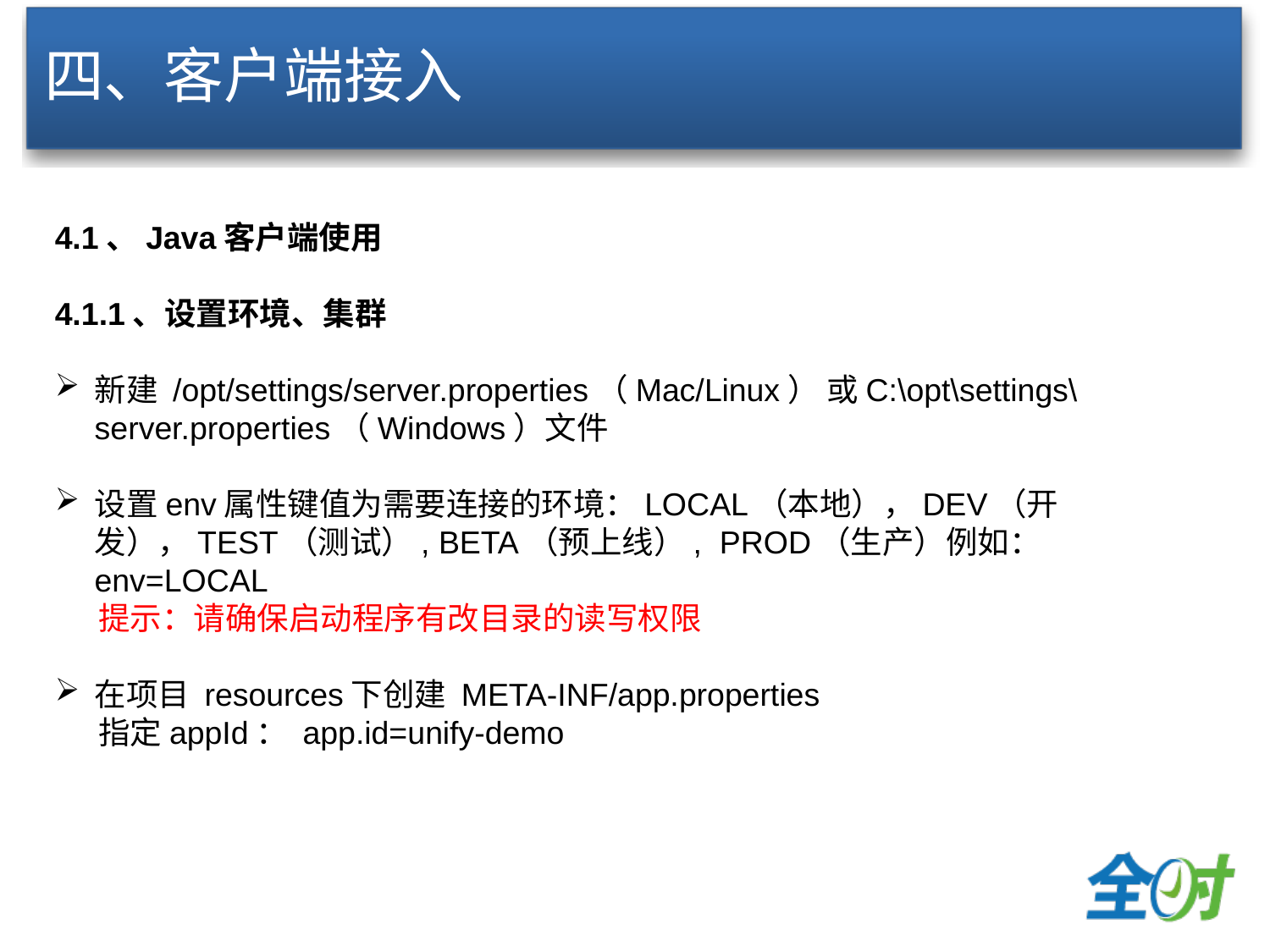

# 四、客户端接入
4.1、Java客户端使用

4.1.1、设置环境、集群

新建 /opt/settings/server.properties（Mac/Linux） 或C:\opt\settings\server.properties（Windows）文件

设置env属性键值为需要连接的环境：LOCAL（本地），DEV（开发），TEST（测试）, BETA（预上线）,  PROD（生产）例如： env=LOCAL
     提示：请确保启动程序有改目录的读写权限

在项目 resources下创建 META-INF/app.properties
     指定appId： app.id=unify-demo